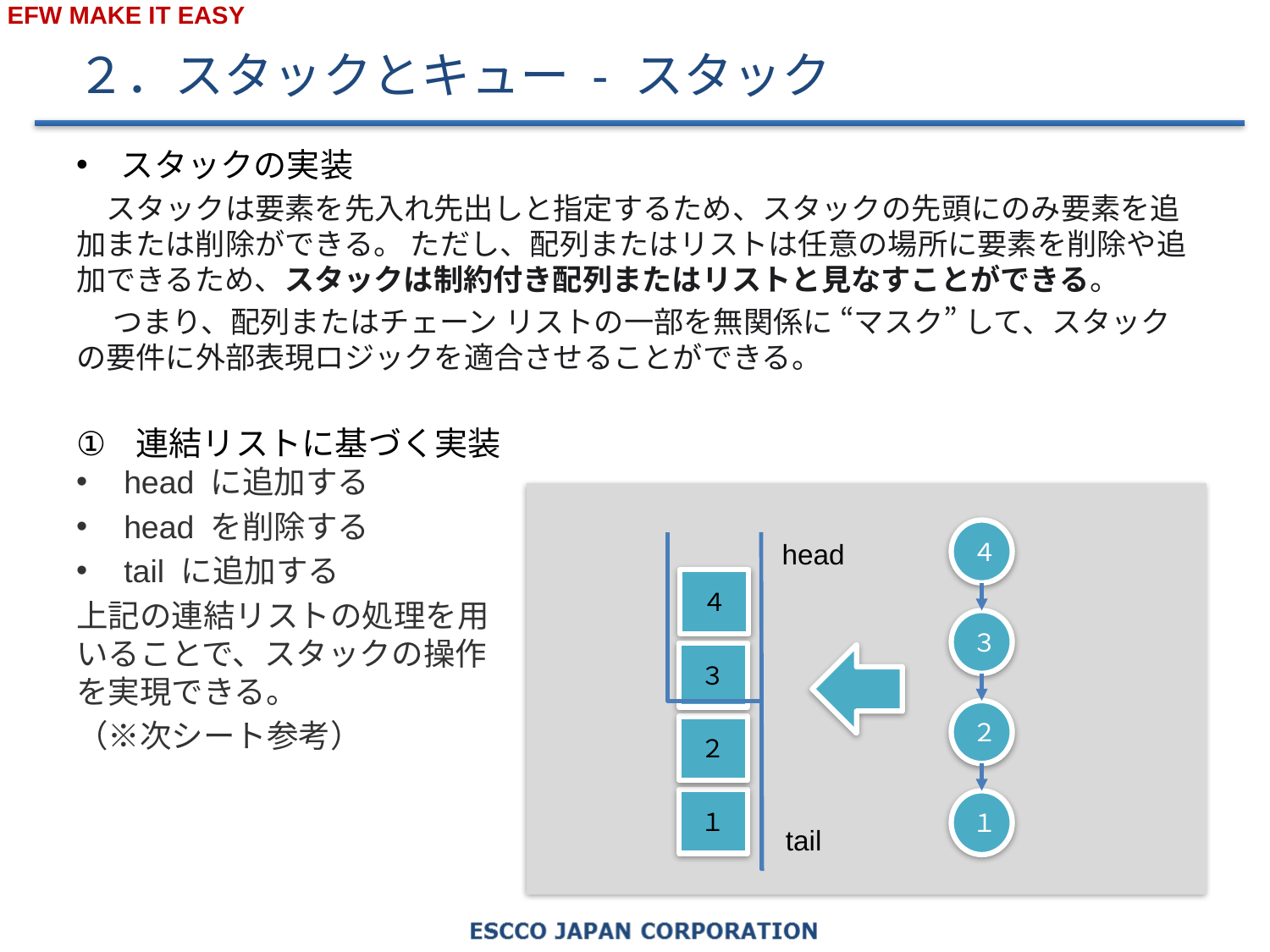

# ２．スタックとキュー - スタック
スタックの実装
　スタックは要素を先入れ先出しと指定するため、スタックの先頭にのみ要素を追加または削除ができる。 ただし、配列またはリストは任意の場所に要素を削除や追加できるため、スタックは制約付き配列またはリストと見なすことができる。
　 つまり、配列またはチェーン リストの一部を無関係に “マスク” して、スタックの要件に外部表現ロジックを適合させることができる。

連結リストに基づく実装
head に追加する
head を削除する
tail に追加する
上記の連結リストの処理を用いることで、スタックの操作を実現できる。
（※次シート参考）

４
３
２
１
４
３
２
１
head

tail